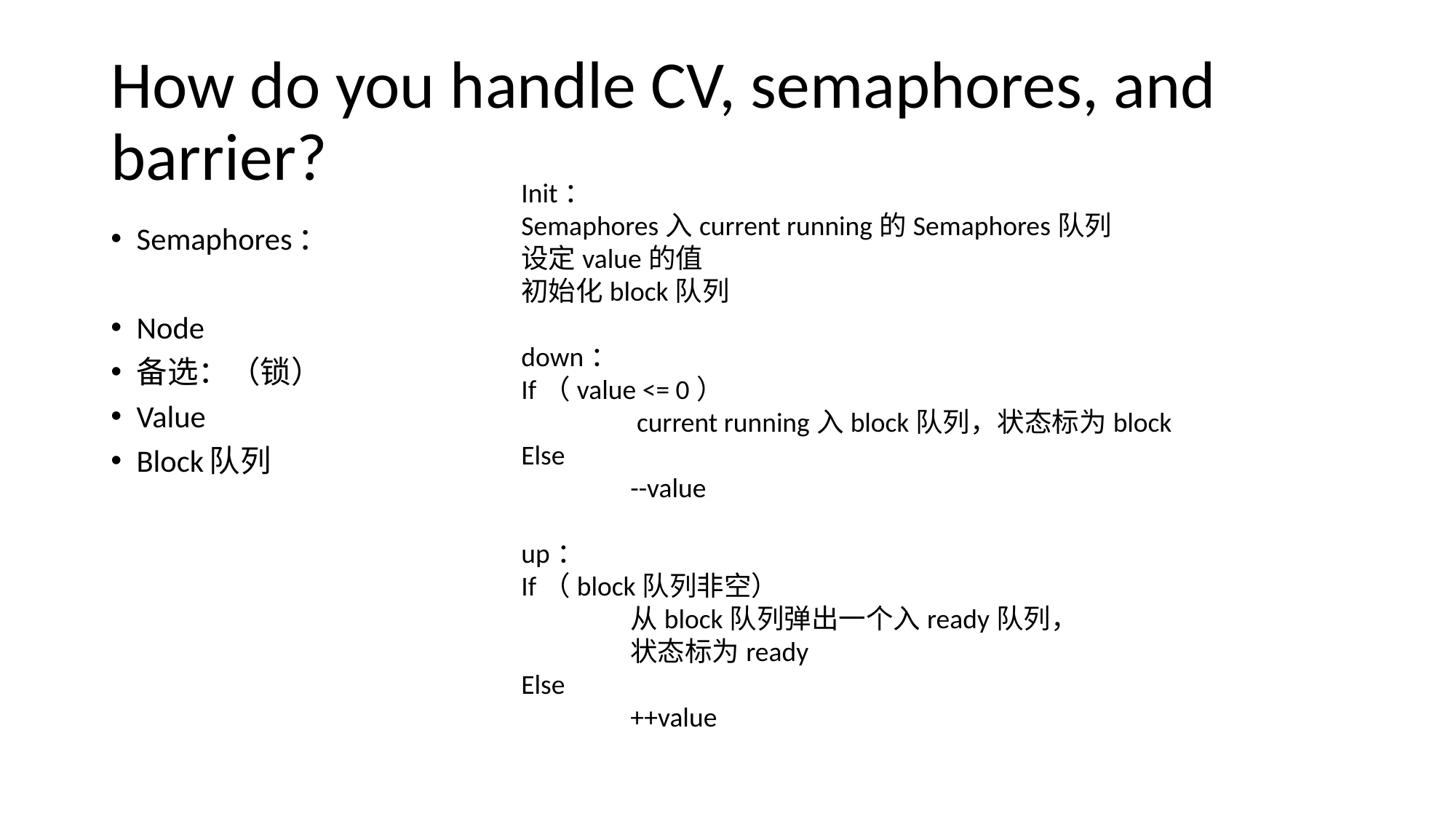

# How do you handle CV, semaphores, and barrier?
Init：
Semaphores入current running的Semaphores队列
设定value的值
初始化block队列

down：
If（value <= 0）
	 current running入block队列，状态标为block
Else
	--value

up：
If（block队列非空）
	从block队列弹出一个入ready队列，
	状态标为ready
Else
	++value

Semaphores：

Node
备选：（锁）
Value
Block队列